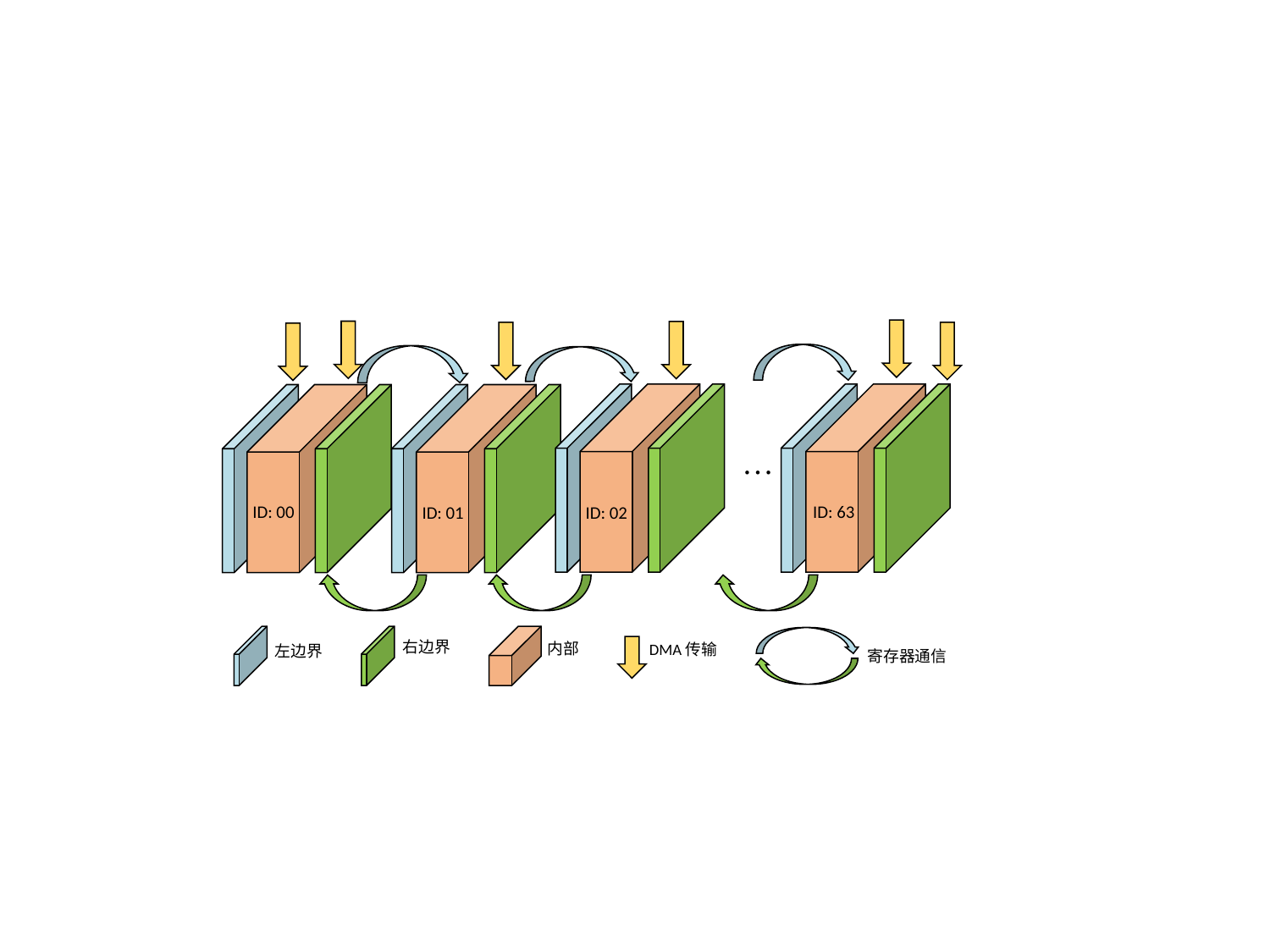

…
ID: 00
ID: 63
ID: 01
ID: 02

左边界

右边界

内部

寄存器通信

DMA传输